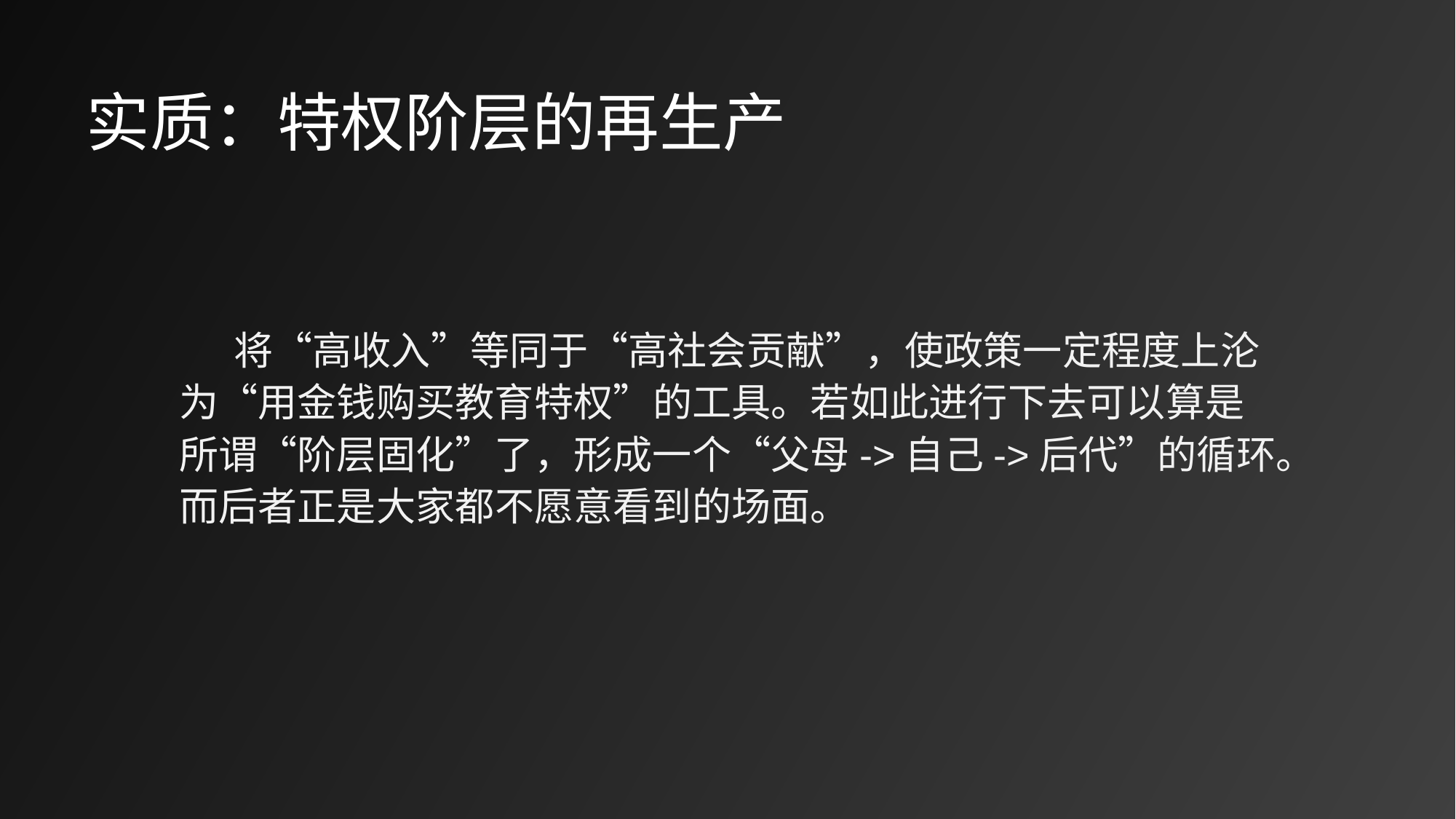

实质：特权阶层的再生产
将“高收入”等同于“高社会贡献”，使政策一定程度上沦为“用金钱购买教育特权”的工具。若如此进行下去可以算是所谓“阶层固化”了，形成一个“父母->自己->后代”的循环。而后者正是大家都不愿意看到的场面。